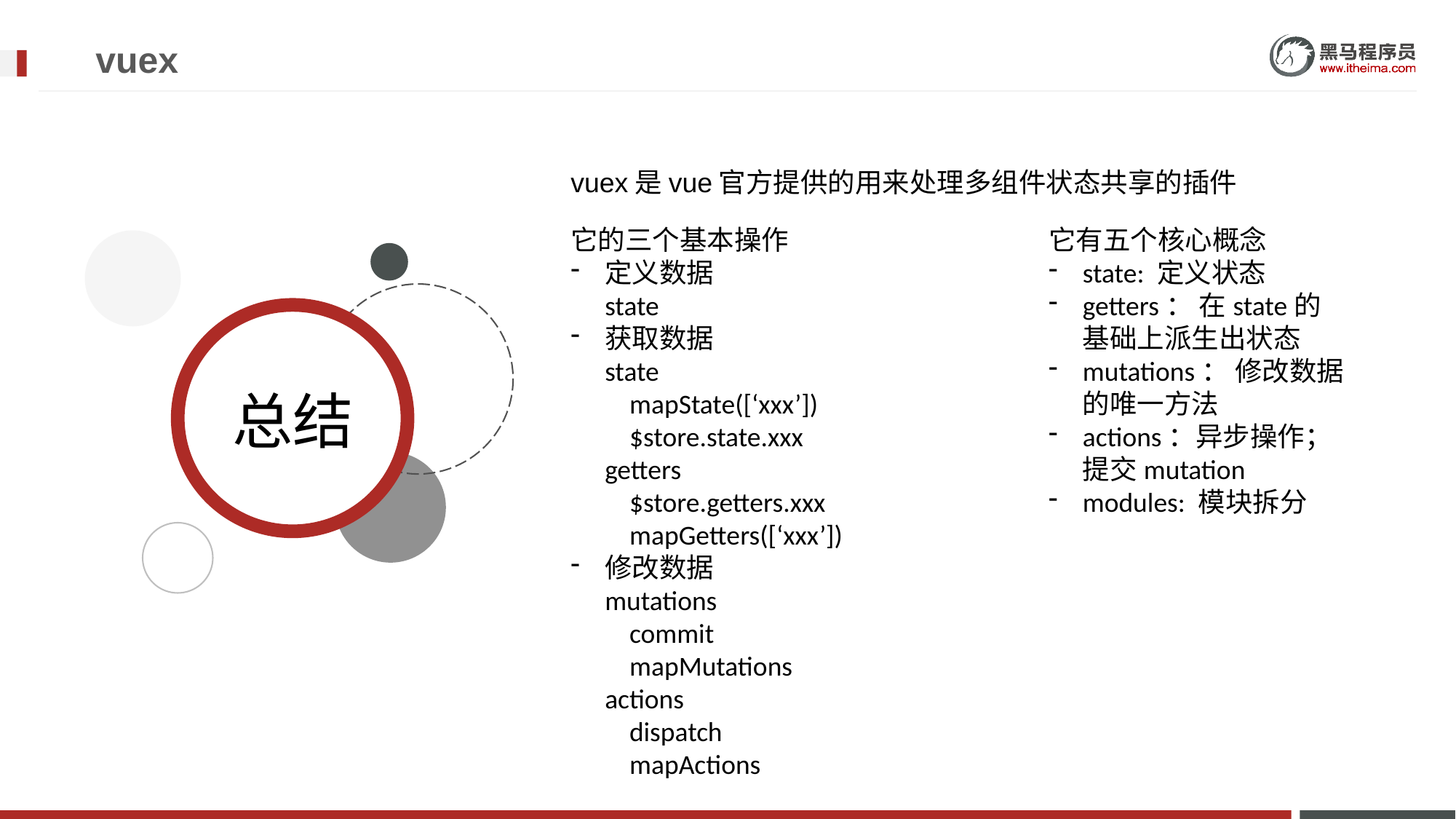

# vuex
vuex是vue官方提供的用来处理多组件状态共享的插件

它的三个基本操作
定义数据
state
获取数据
state
    mapState([‘xxx’])
    $store.state.xxx
getters
    $store.getters.xxx
    mapGetters([‘xxx’])
修改数据
mutations
    commit
    mapMutations
actions
    dispatch
    mapActions
它有五个核心概念
state: 定义状态
getters： 在state的基础上派生出状态
mutations： 修改数据的唯一方法
actions：异步操作； 提交mutation
modules: 模块拆分